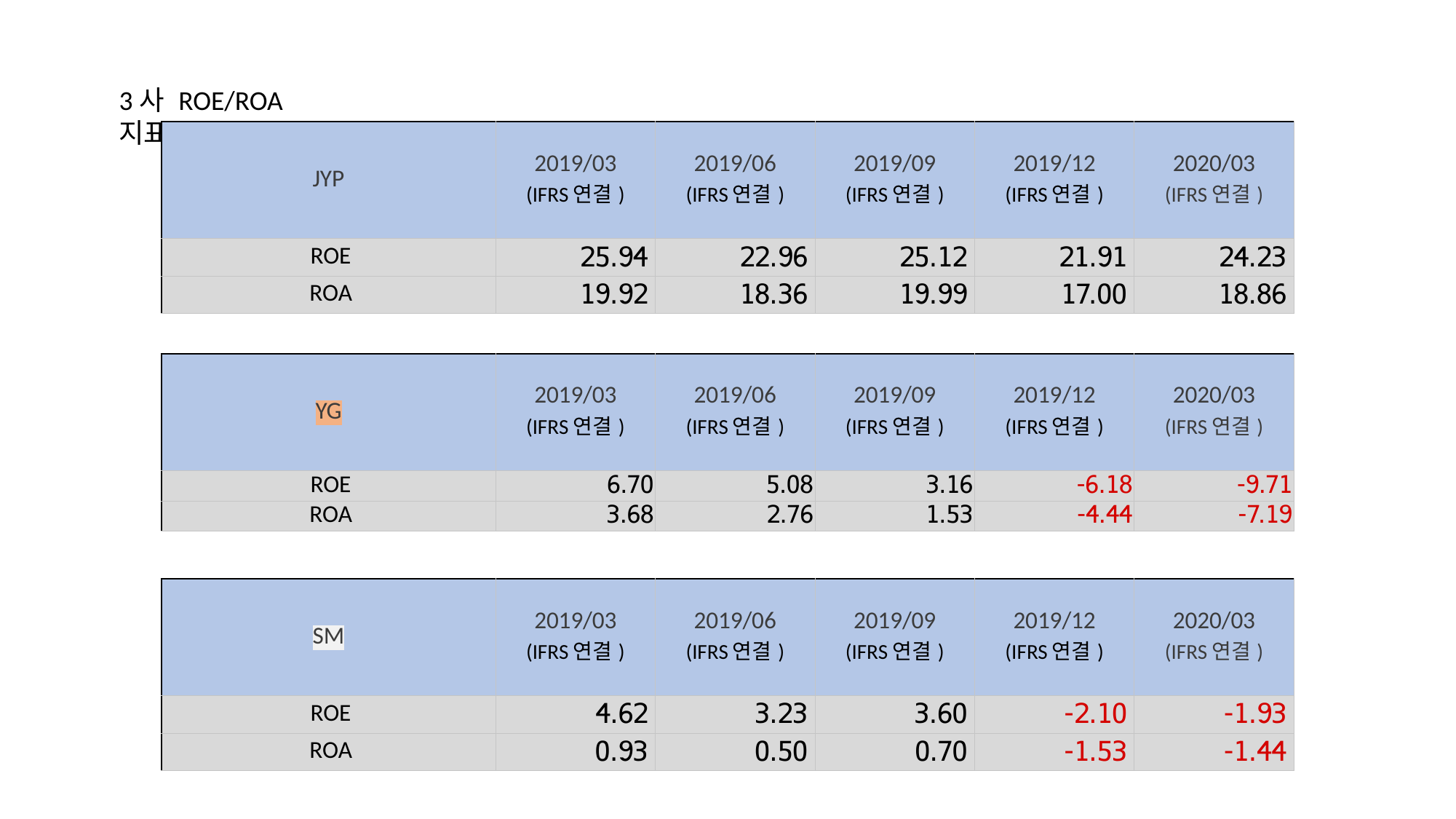

3사 ROE/ROA 지표
| JYP | 2019/03 (IFRS연결) | 2019/06 (IFRS연결) | 2019/09 (IFRS연결) | 2019/12 (IFRS연결) | 2020/03 (IFRS연결) |
| --- | --- | --- | --- | --- | --- |
| ROE | 25.94 | 22.96 | 25.12 | 21.91 | 24.23 |
| ROA | 19.92 | 18.36 | 19.99 | 17.00 | 18.86 |
| YG | 2019/03 (IFRS연결) | 2019/06 (IFRS연결) | 2019/09 (IFRS연결) | 2019/12 (IFRS연결) | 2020/03 (IFRS연결) |
| --- | --- | --- | --- | --- | --- |
| ROE | 6.70 | 5.08 | 3.16 | -6.18 | -9.71 |
| ROA | 3.68 | 2.76 | 1.53 | -4.44 | -7.19 |
| SM | 2019/03 (IFRS연결) | 2019/06 (IFRS연결) | 2019/09 (IFRS연결) | 2019/12 (IFRS연결) | 2020/03 (IFRS연결) |
| --- | --- | --- | --- | --- | --- |
| ROE | 4.62 | 3.23 | 3.60 | -2.10 | -1.93 |
| ROA | 0.93 | 0.50 | 0.70 | -1.53 | -1.44 |